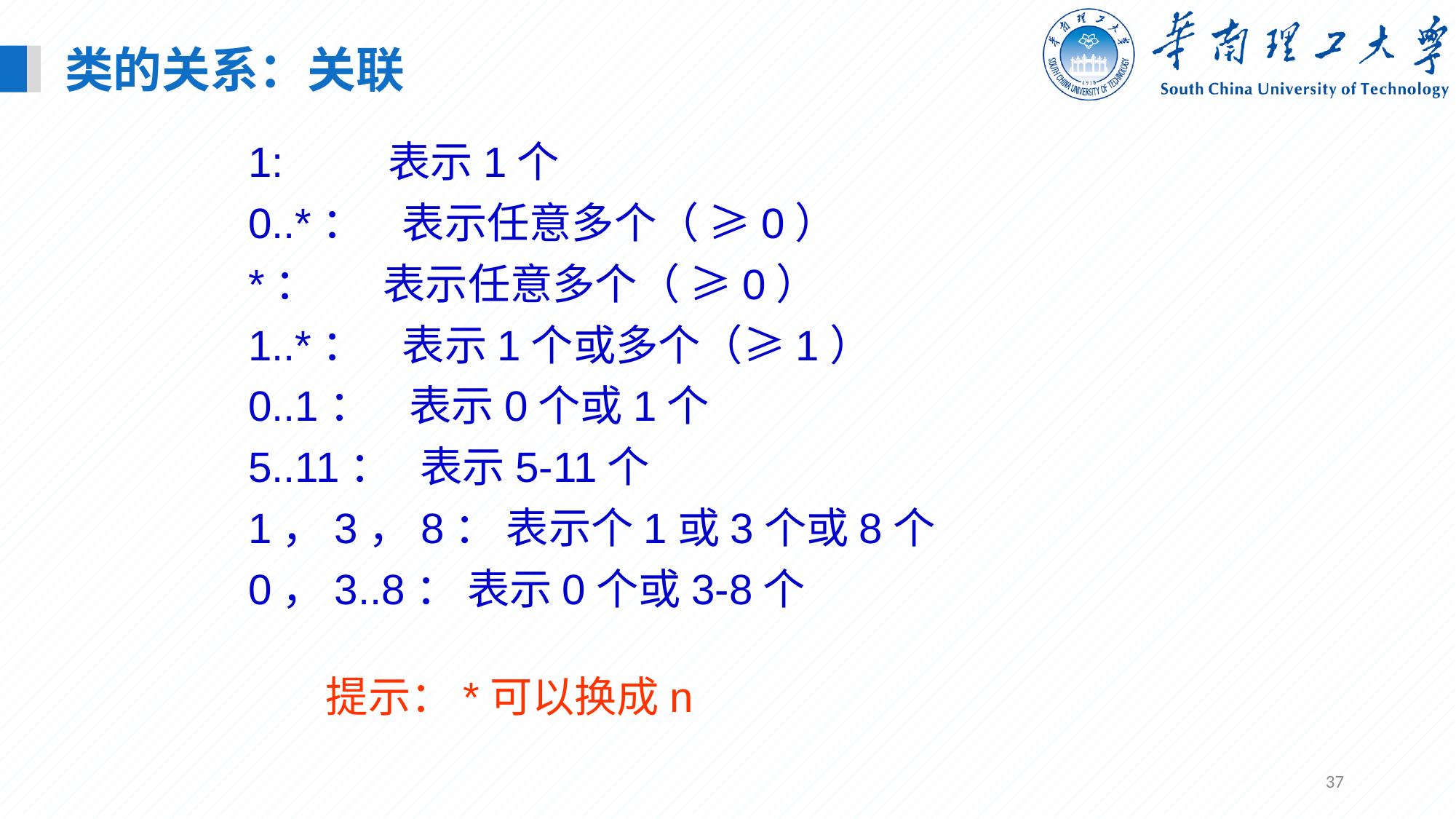

类的关系：关联
1:        表示1个
0..*：    表示任意多个（ ≥0）
*：       表示任意多个（ ≥0）
1..*：    表示1个或多个（≥1）
0..1：    表示0个或1个
5..11：   表示5-11个
1，3，8： 表示个1或3个或8个
0，3..8： 表示0个或3-8个
提示：*可以换成n
37